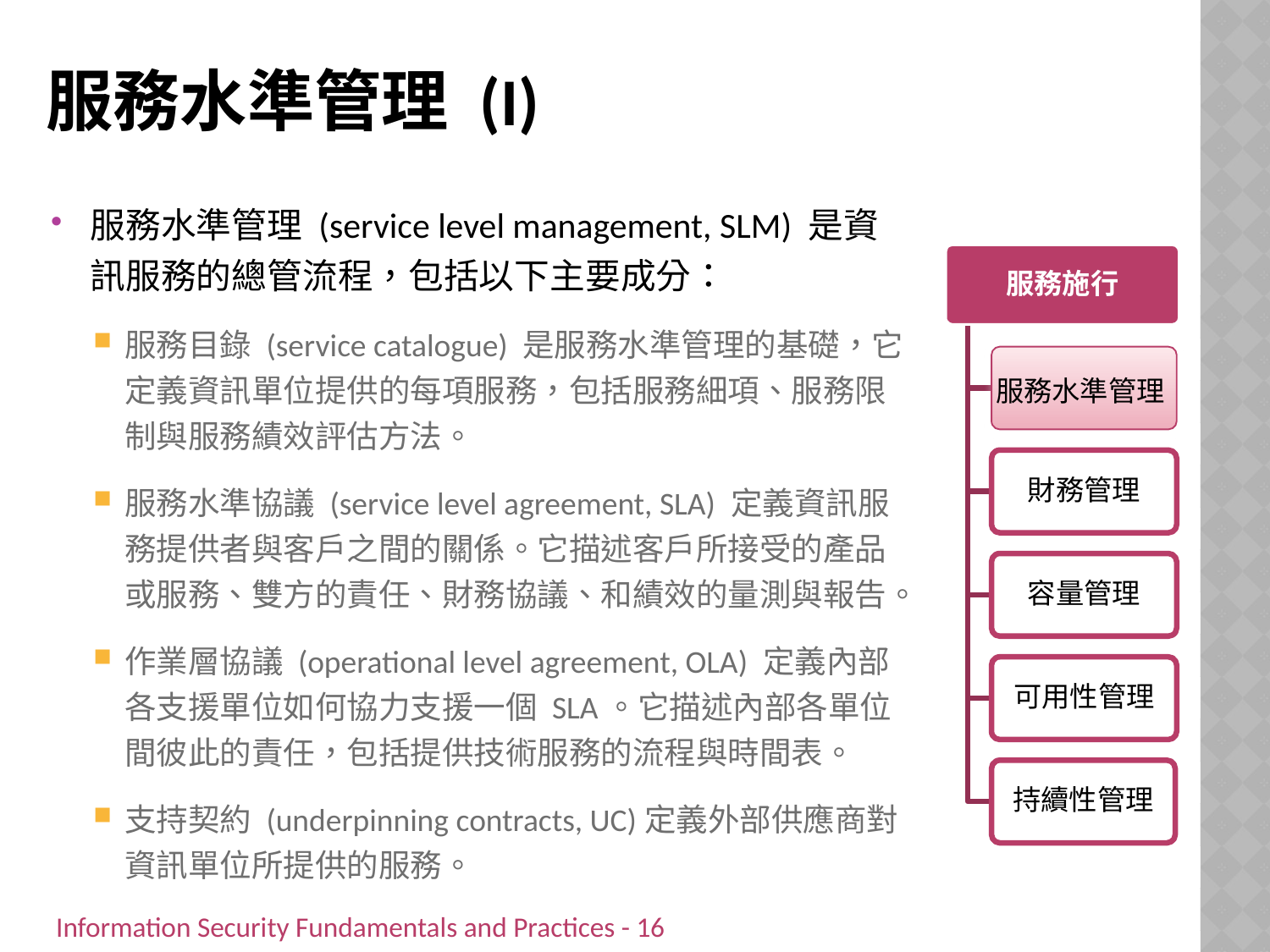

# 服務水準管理 (I)
服務水準管理 (service level management, SLM) 是資訊服務的總管流程，包括以下主要成分：
服務目錄 (service catalogue) 是服務水準管理的基礎，它定義資訊單位提供的每項服務，包括服務細項、服務限制與服務績效評估方法。
服務水準協議 (service level agreement, SLA) 定義資訊服務提供者與客戶之間的關係。它描述客戶所接受的產品或服務、雙方的責任、財務協議、和績效的量測與報告。
作業層協議 (operational level agreement, OLA) 定義內部各支援單位如何協力支援一個 SLA。它描述內部各單位間彼此的責任，包括提供技術服務的流程與時間表。
支持契約 (underpinning contracts, UC)定義外部供應商對資訊單位所提供的服務。

服務施行

服務水準管理

財務管理

容量管理

可用性管理

持續性管理